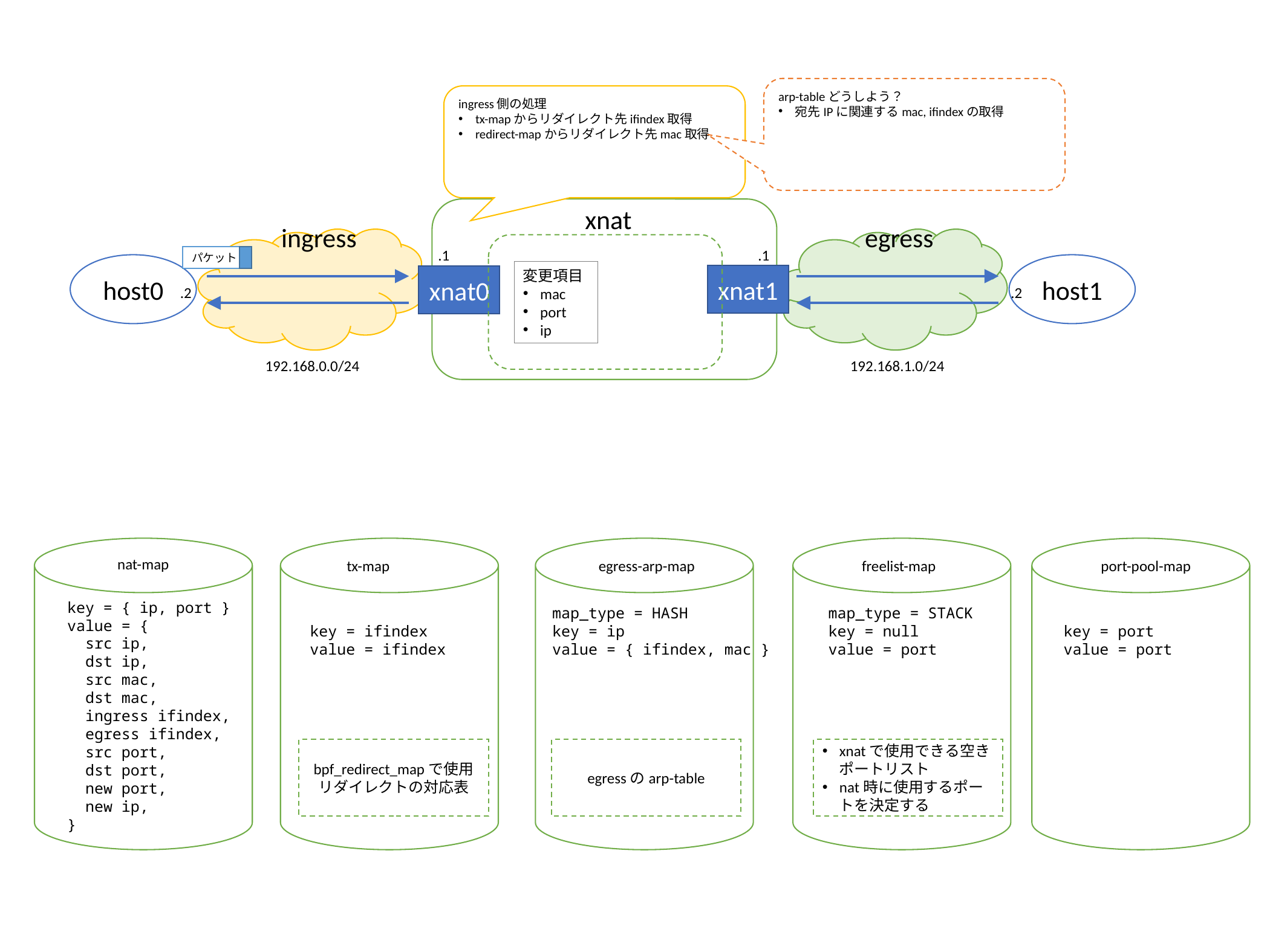

arp-tableどうしよう？
宛先IPに関連するmac, ifindexの取得
ingress側の処理
tx-mapからリダイレクト先ifindex取得
redirect-mapからリダイレクト先mac取得

xnat

ingress
egress

.1
.1
パケット

host0
host1
変更項目
mac
port
ip
xnat1
xnat0
.2
.2
192.168.0.0/24
192.168.1.0/24

nat-map
tx-map
freelist-map
port-pool-map
egress-arp-map
key = { ip, port }
value = {
  src ip,
  dst ip,
  src mac,
  dst mac,
  ingress ifindex,
  egress ifindex,
  src port,
  dst port,
  new port,
  new ip,
}

key = ifindex
value = ifindex
map_type = STACK
key = null
value = port

key = port
value = port
map_type = HASH
key = ip
value = { ifindex, mac }
bpf_redirect_mapで使用
リダイレクトの対応表
egressのarp-table
xnatで使用できる空きポートリスト
nat時に使用するポートを決定する